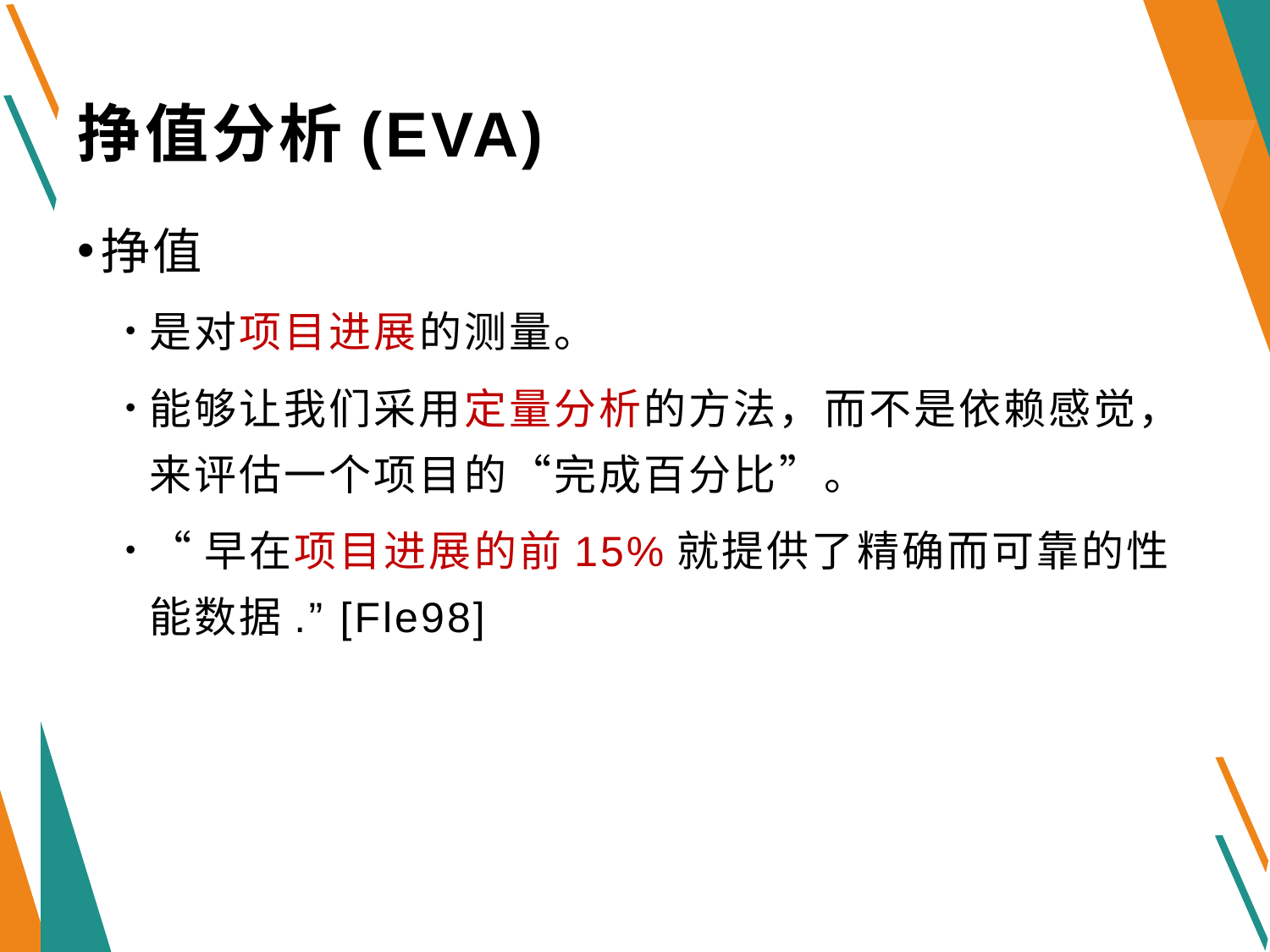

# 挣值分析(EVA)
挣值
是对项目进展的测量。
能够让我们采用定量分析的方法，而不是依赖感觉，来评估一个项目的“完成百分比”。
“早在项目进展的前15%就提供了精确而可靠的性能数据.” [Fle98]
16